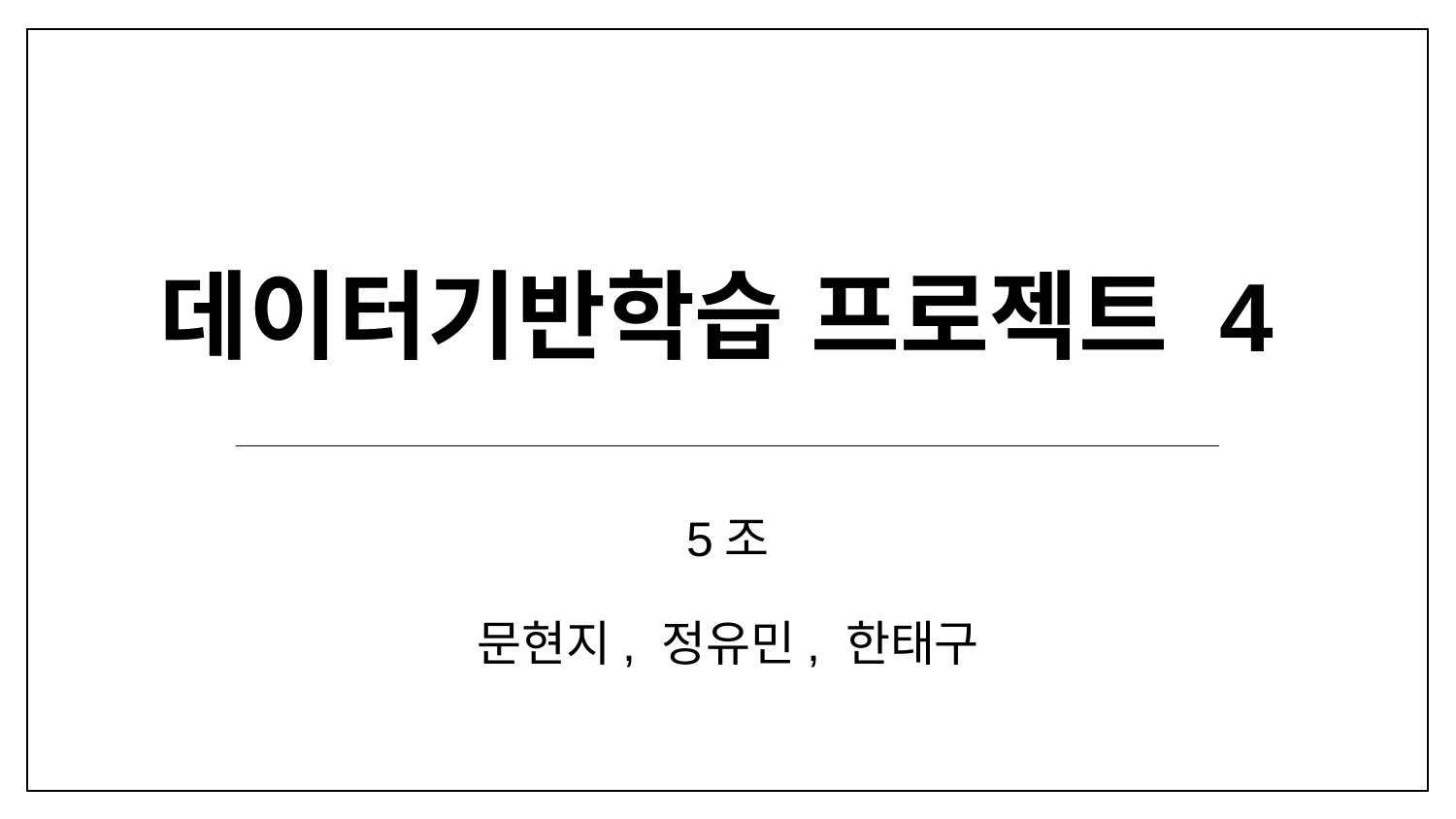

# 데이터기반학습 프로젝트 4
5조

문현지, 정유민, 한태구